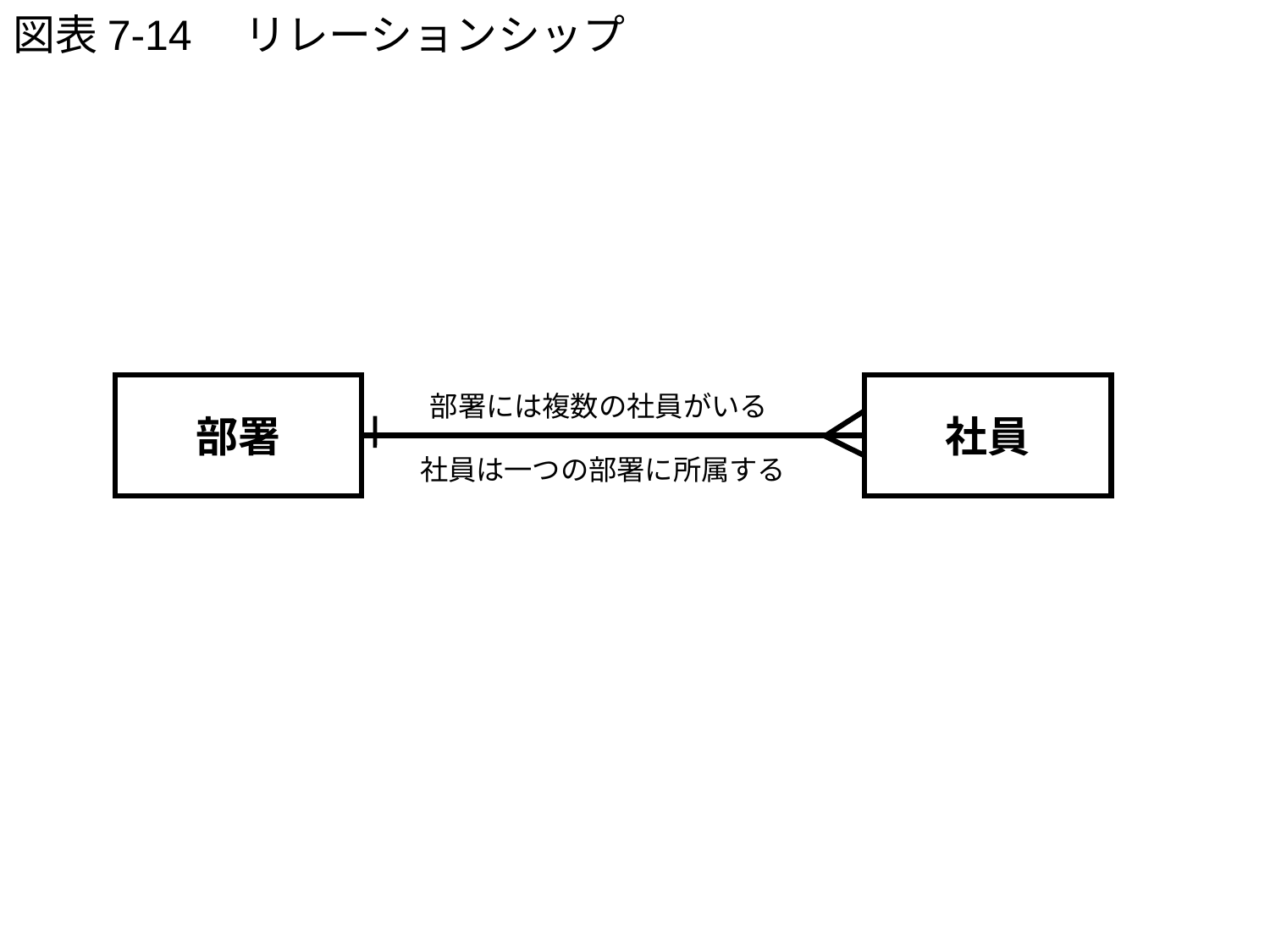

# 図表7-14　リレーションシップ
部署
社員
部署には複数の社員がいる

社員は一つの部署に所属する